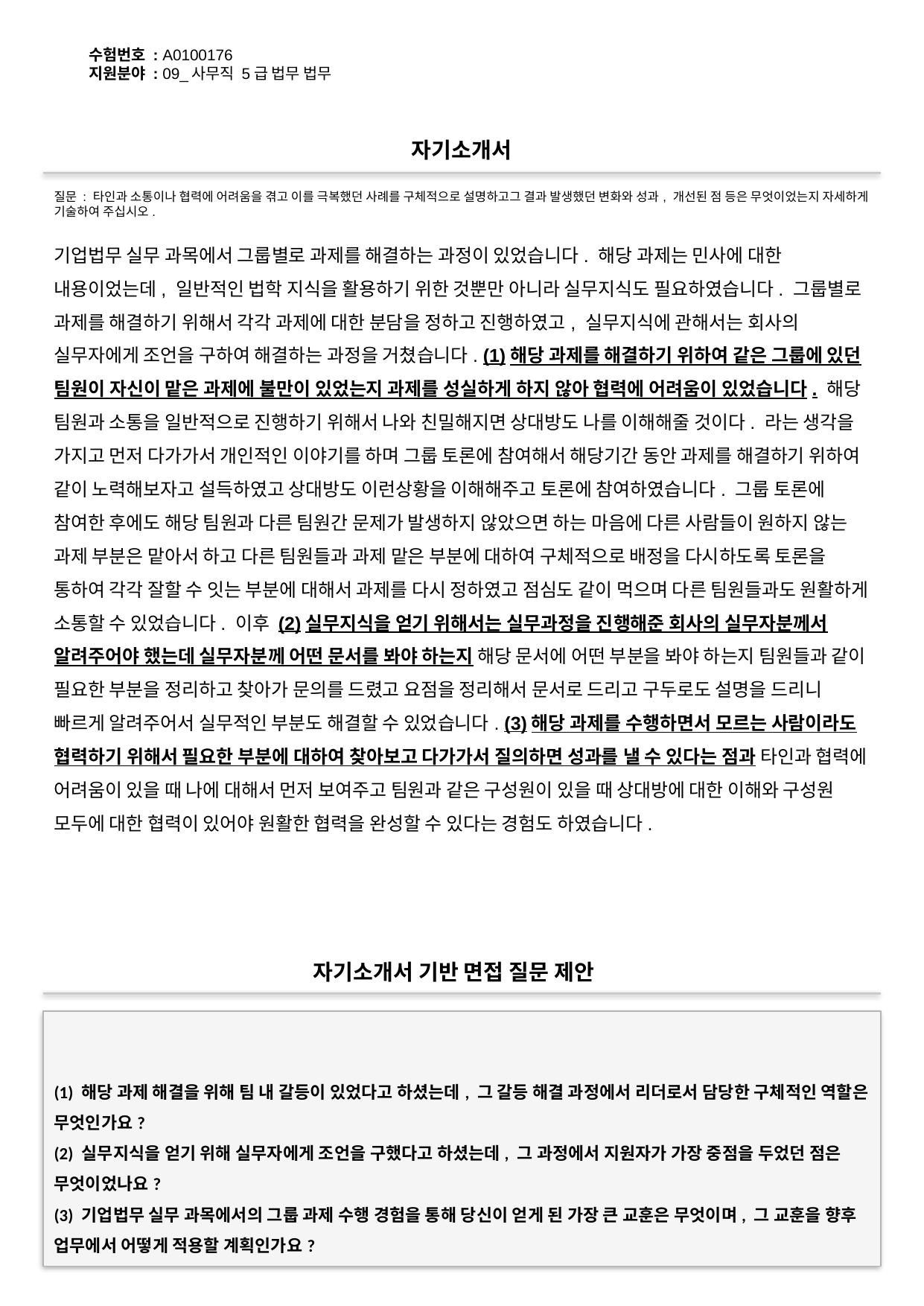

수험번호 : A0100176
지원분야 : 09_사무직 5급 법무 법무
#

자기소개서

질문 : 타인과 소통이나 협력에 어려움을 겪고 이를 극복했던 사례를 구체적으로 설명하고그 결과 발생했던 변화와 성과, 개선된 점 등은 무엇이었는지 자세하게 기술하여 주십시오.

기업법무 실무 과목에서 그룹별로 과제를 해결하는 과정이 있었습니다. 해당 과제는 민사에 대한 내용이었는데, 일반적인 법학 지식을 활용하기 위한 것뿐만 아니라 실무지식도 필요하였습니다. 그룹별로 과제를 해결하기 위해서 각각 과제에 대한 분담을 정하고 진행하였고, 실무지식에 관해서는 회사의 실무자에게 조언을 구하여 해결하는 과정을 거쳤습니다. (1)해당 과제를 해결하기 위하여 같은 그룹에 있던 팀원이 자신이 맡은 과제에 불만이 있었는지 과제를 성실하게 하지 않아 협력에 어려움이 있었습니다. 해당 팀원과 소통을 일반적으로 진행하기 위해서 나와 친밀해지면 상대방도 나를 이해해줄 것이다. 라는 생각을 가지고 먼저 다가가서 개인적인 이야기를 하며 그룹 토론에 참여해서 해당기간 동안 과제를 해결하기 위하여 같이 노력해보자고 설득하였고 상대방도 이런상황을 이해해주고 토론에 참여하였습니다. 그룹 토론에 참여한 후에도 해당 팀원과 다른 팀원간 문제가 발생하지 않았으면 하는 마음에 다른 사람들이 원하지 않는 과제 부분은 맡아서 하고 다른 팀원들과 과제 맡은 부분에 대하여 구체적으로 배정을 다시하도록 토론을 통하여 각각 잘할 수 잇는 부분에 대해서 과제를 다시 정하였고 점심도 같이 먹으며 다른 팀원들과도 원활하게 소통할 수 있었습니다. 이후 (2)실무지식을 얻기 위해서는 실무과정을 진행해준 회사의 실무자분께서 알려주어야 했는데 실무자분께 어떤 문서를 봐야 하는지 해당 문서에 어떤 부분을 봐야 하는지 팀원들과 같이 필요한 부분을 정리하고 찾아가 문의를 드렸고 요점을 정리해서 문서로 드리고 구두로도 설명을 드리니 빠르게 알려주어서 실무적인 부분도 해결할 수 있었습니다. (3)해당 과제를 수행하면서 모르는 사람이라도 협력하기 위해서 필요한 부분에 대하여 찾아보고 다가가서 질의하면 성과를 낼 수 있다는 점과 타인과 협력에 어려움이 있을 때 나에 대해서 먼저 보여주고 팀원과 같은 구성원이 있을 때 상대방에 대한 이해와 구성원 모두에 대한 협력이 있어야 원활한 협력을 완성할 수 있다는 경험도 하였습니다.

자기소개서 기반 면접 질문 제안

(1) 해당 과제 해결을 위해 팀 내 갈등이 있었다고 하셨는데, 그 갈등 해결 과정에서 리더로서 담당한 구체적인 역할은 무엇인가요?
(2) 실무지식을 얻기 위해 실무자에게 조언을 구했다고 하셨는데, 그 과정에서 지원자가 가장 중점을 두었던 점은 무엇이었나요?
(3) 기업법무 실무 과목에서의 그룹 과제 수행 경험을 통해 당신이 얻게 된 가장 큰 교훈은 무엇이며, 그 교훈을 향후 업무에서 어떻게 적용할 계획인가요?